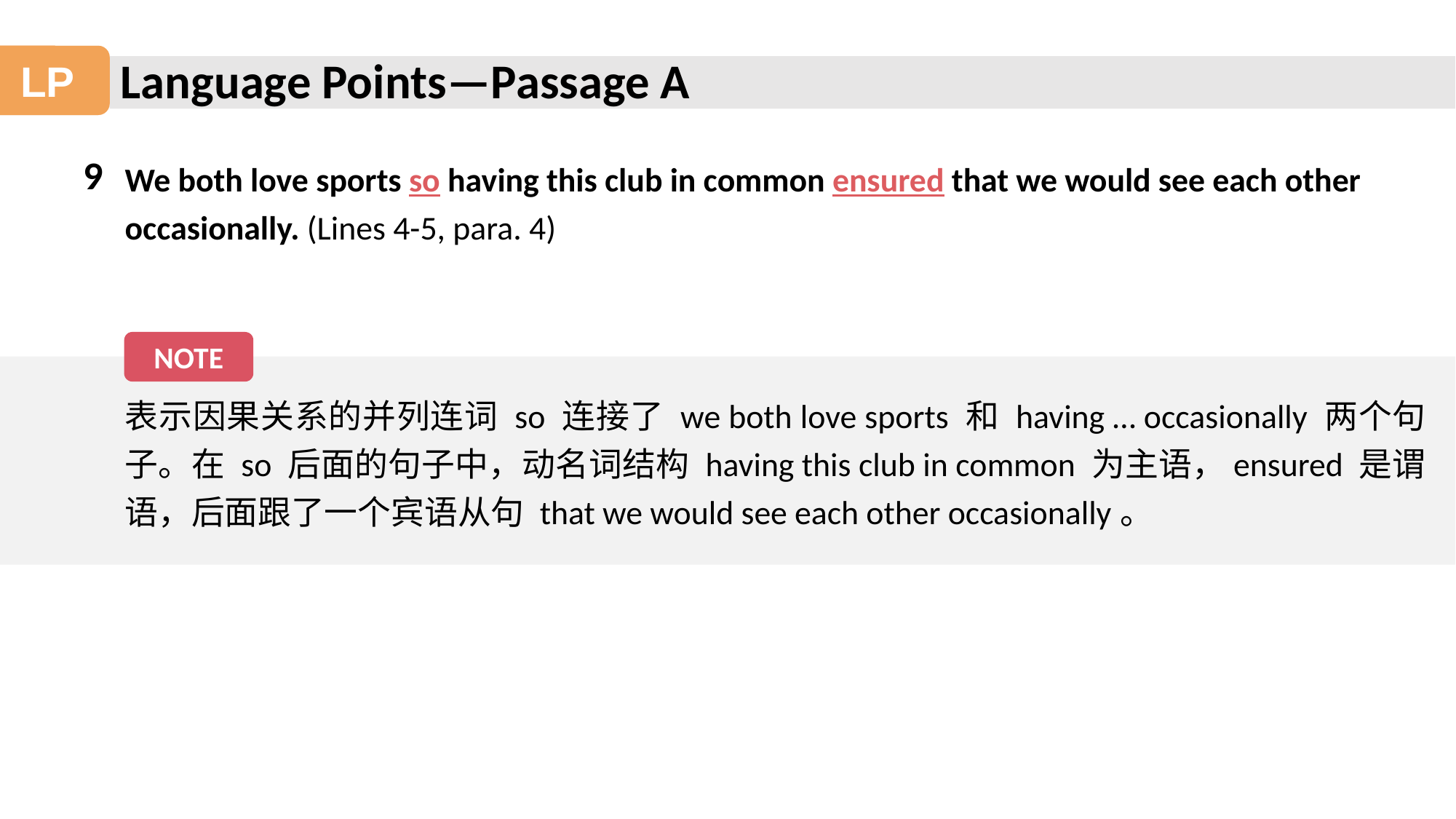

Language Points—Passage A
LP

9
We both love sports so having this club in common ensured that we would see each other
occasionally. (Lines 4-5, para. 4)
NOTE

表示因果关系的并列连词 so 连接了 we both love sports 和 having … occasionally 两个句子。在 so 后面的句子中，动名词结构 having this club in common 为主语，ensured 是谓语，后面跟了一个宾语从句 that we would see each other occasionally。